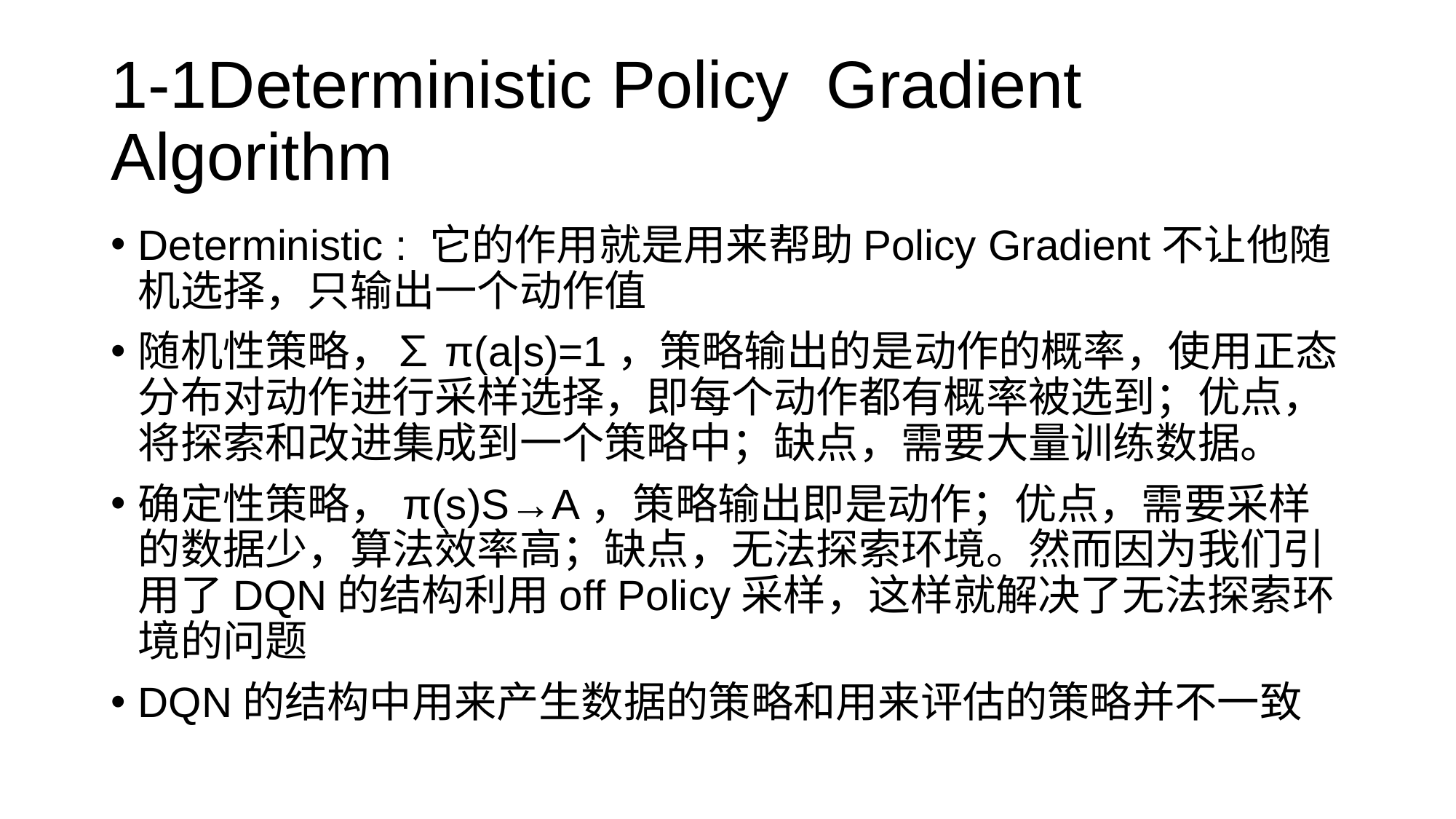

# 1-1Deterministic Policy  Gradient Algorithm
Deterministic : 它的作用就是用来帮助Policy Gradient不让他随机选择，只输出一个动作值
随机性策略，∑π(a|s)=1，策略输出的是动作的概率，使用正态分布对动作进行采样选择，即每个动作都有概率被选到；优点，将探索和改进集成到一个策略中；缺点，需要大量训练数据。
确定性策略，π(s)S→A，策略输出即是动作；优点，需要采样的数据少，算法效率高；缺点，无法探索环境。然而因为我们引用了DQN的结构利用off Policy采样，这样就解决了无法探索环境的问题
DQN的结构中用来产生数据的策略和用来评估的策略并不一致